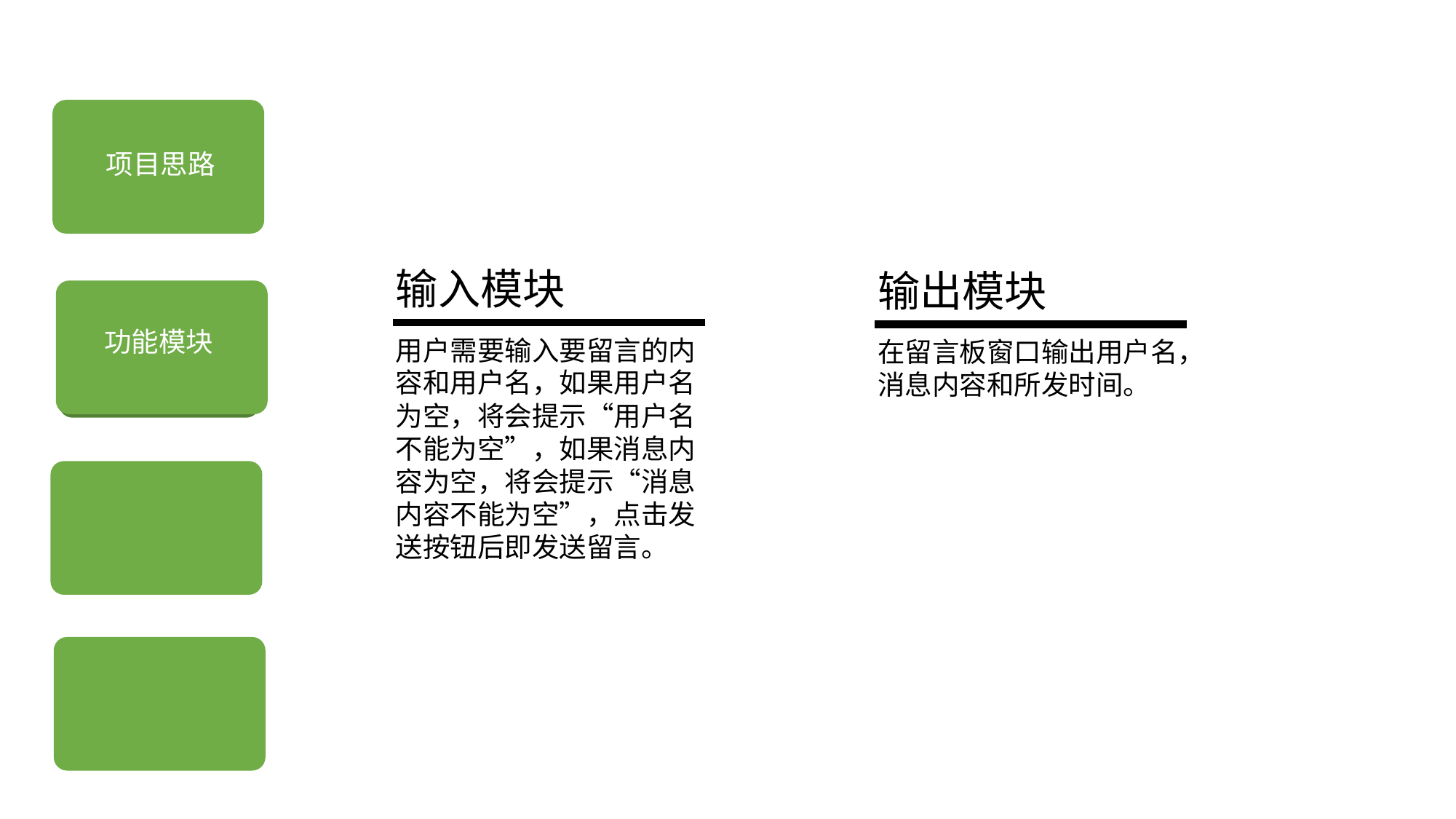

项目思路
输入模块
输出模块

功能模块

用户需要输入要留言的内容和用户名，如果用户名为空，将会提示“用户名不能为空”，如果消息内容为空，将会提示“消息内容不能为空”，点击发送按钮后即发送留言。
在留言板窗口输出用户名，消息内容和所发时间。